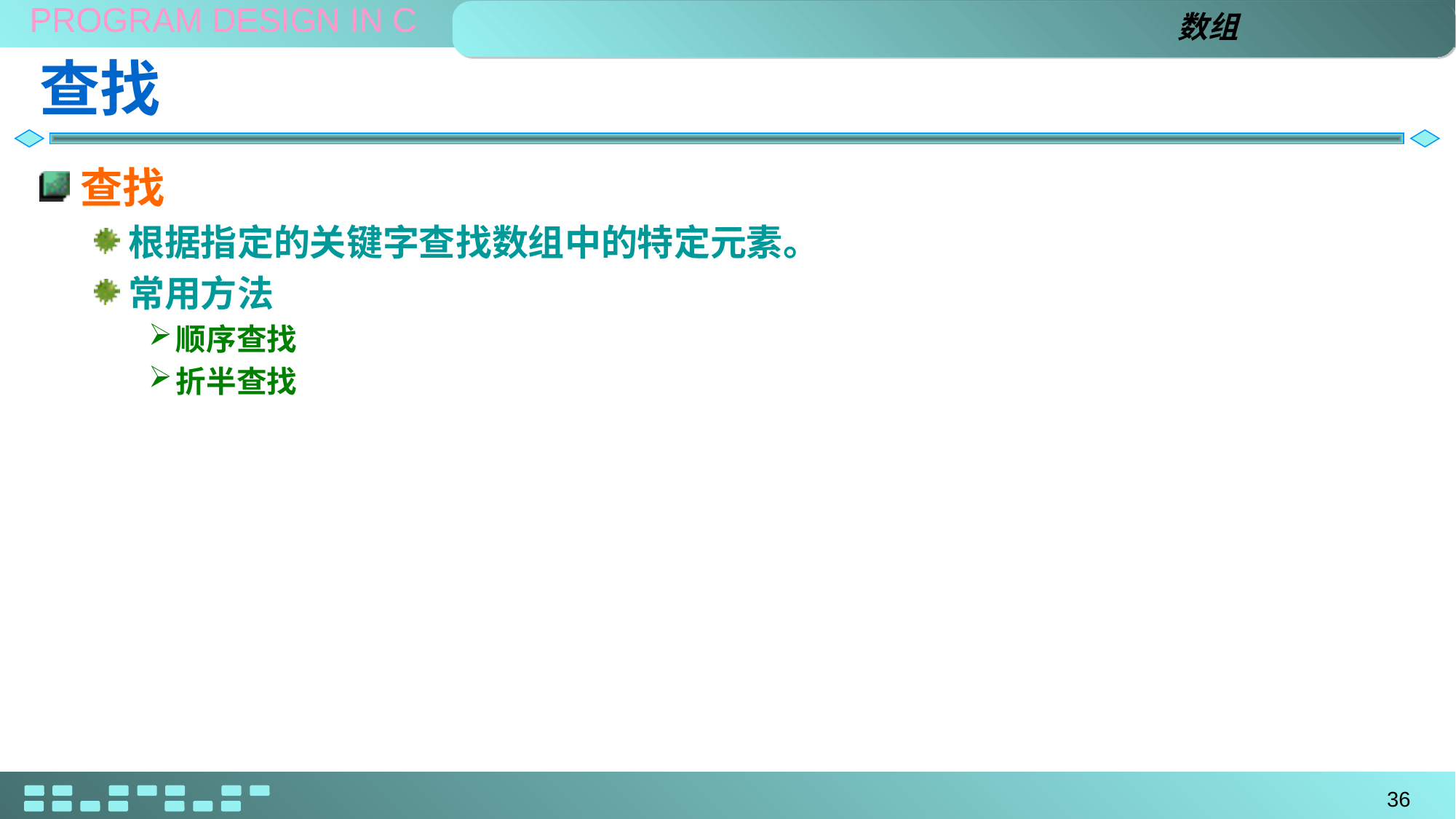

数组
# 查找
查找
根据指定的关键字查找数组中的特定元素。
常用方法
顺序查找
折半查找
36